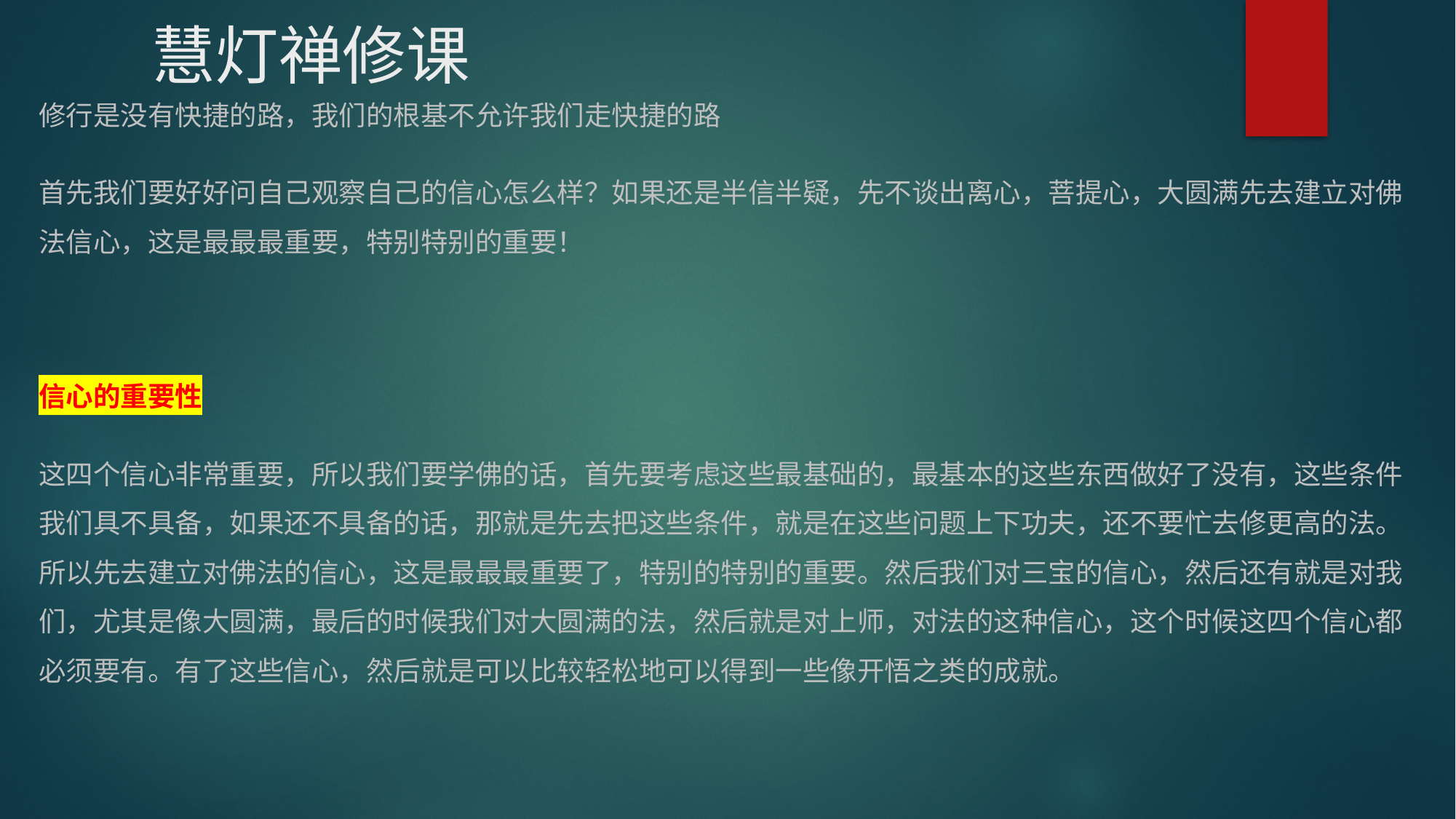

慧灯禅修课
修行是没有快捷的路，我们的根基不允许我们走快捷的路
首先我们要好好问自己观察自己的信心怎么样？如果还是半信半疑，先不谈出离心，菩提心，大圆满先去建立对佛法信心，这是最最最重要，特别特别的重要！

信心的重要性
这四个信心非常重要，所以我们要学佛的话，首先要考虑这些最基础的，最基本的这些东西做好了没有，这些条件我们具不具备，如果还不具备的话，那就是先去把这些条件，就是在这些问题上下功夫，还不要忙去修更高的法。 所以先去建立对佛法的信心，这是最最最重要了，特别的特别的重要。然后我们对三宝的信心，然后还有就是对我们，尤其是像大圆满，最后的时候我们对大圆满的法，然后就是对上师，对法的这种信心，这个时候这四个信心都必须要有。有了这些信心，然后就是可以比较轻松地可以得到一些像开悟之类的成就。